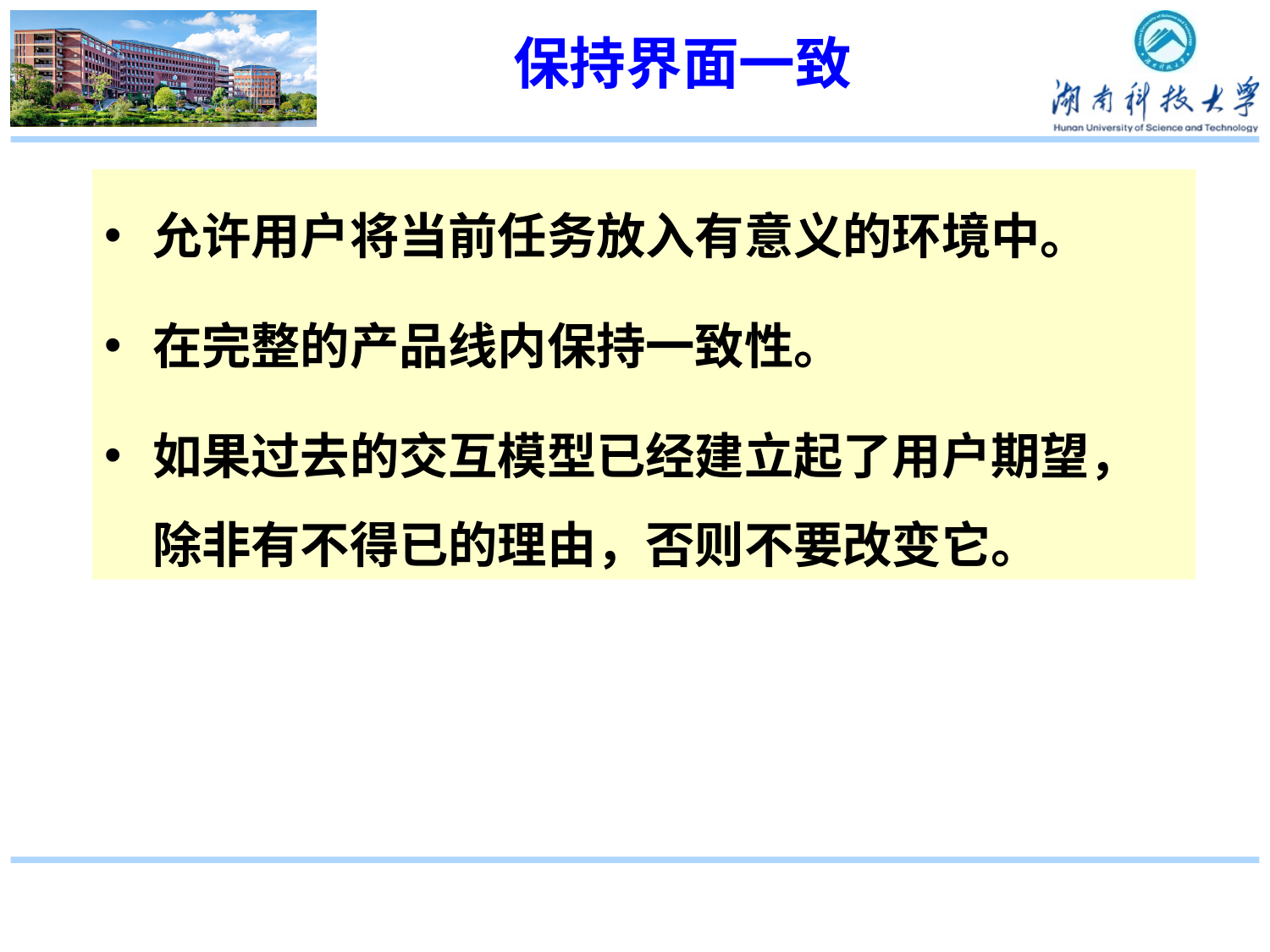

# 保持界面一致
允许用户将当前任务放入有意义的环境中。
在完整的产品线内保持一致性。
如果过去的交互模型已经建立起了用户期望，除非有不得已的理由，否则不要改变它。
8